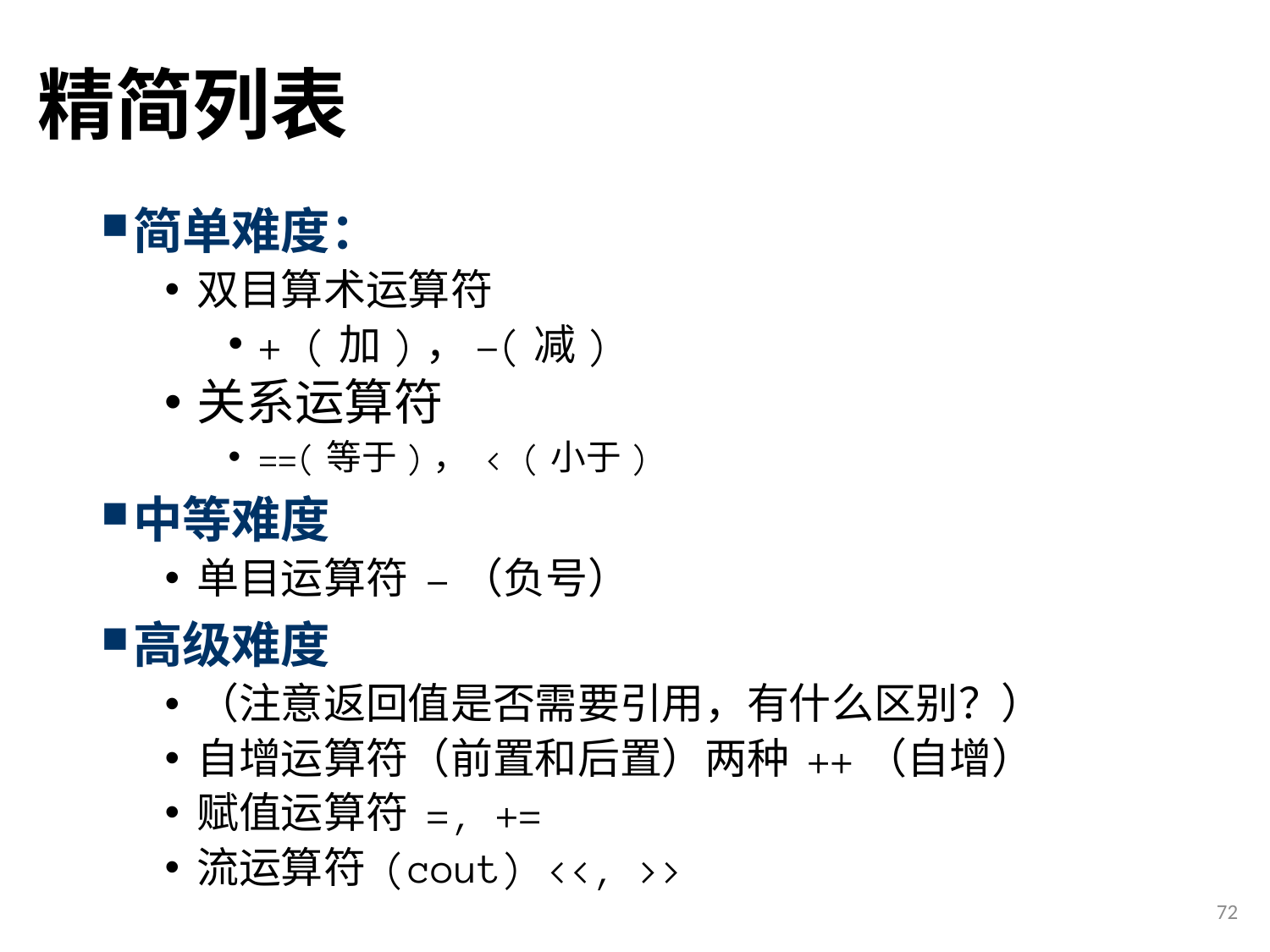

# 精简列表
简单难度：
双目算术运算符
+ (加)，-(减)
关系运算符
==(等于)， < (小于)
中等难度
单目运算符 -（负号）
高级难度
（注意返回值是否需要引用，有什么区别？）
自增运算符（前置和后置）两种 ++（自增）
赋值运算符 =, +=
流运算符 (cout) <<, >>

72